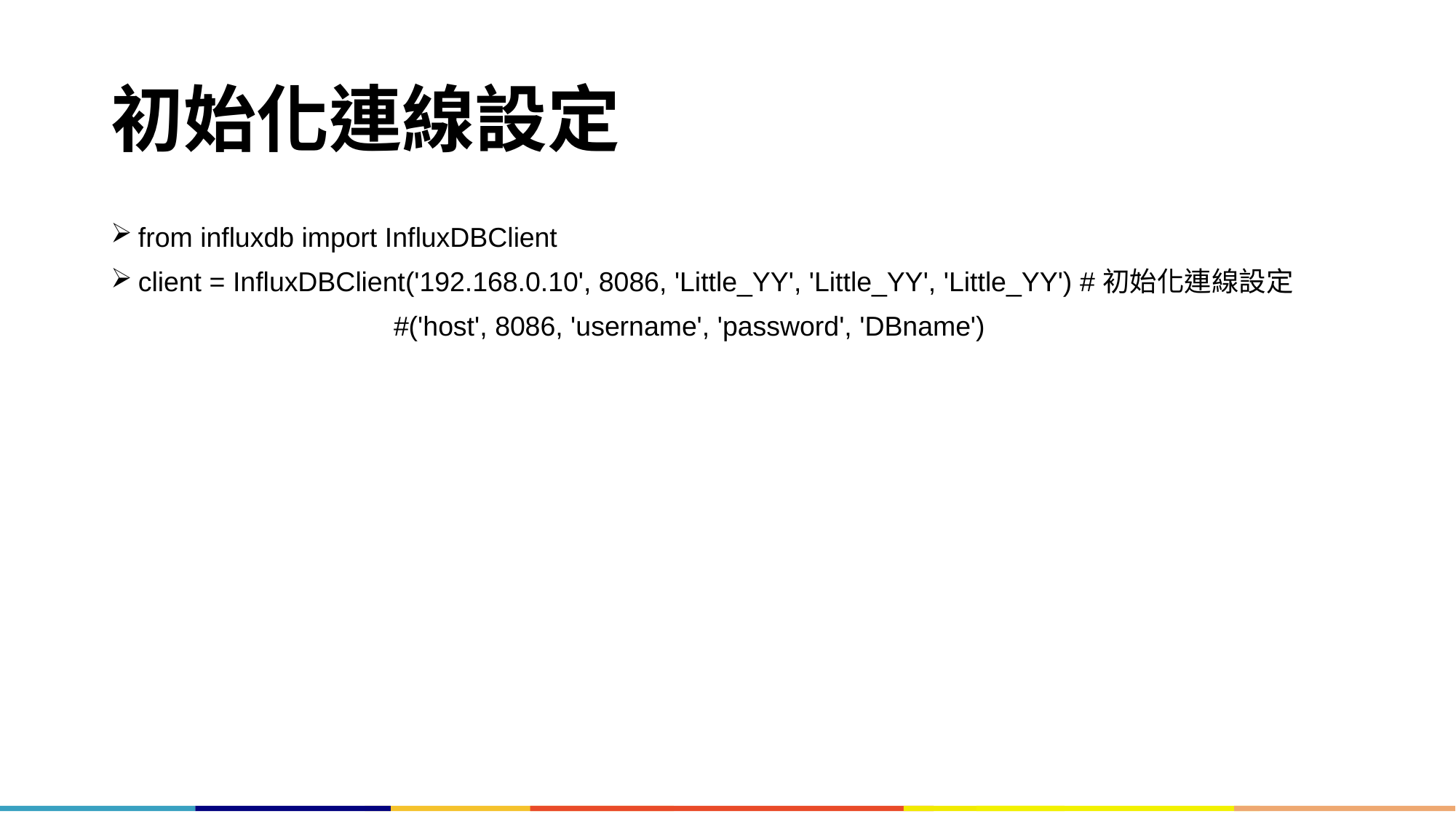

# 初始化連線設定
from influxdb import InfluxDBClient
client = InfluxDBClient('192.168.0.10', 8086, 'Little_YY', 'Little_YY', 'Little_YY') #初始化連線設定
                                     #('host', 8086, 'username', 'password', 'DBname')